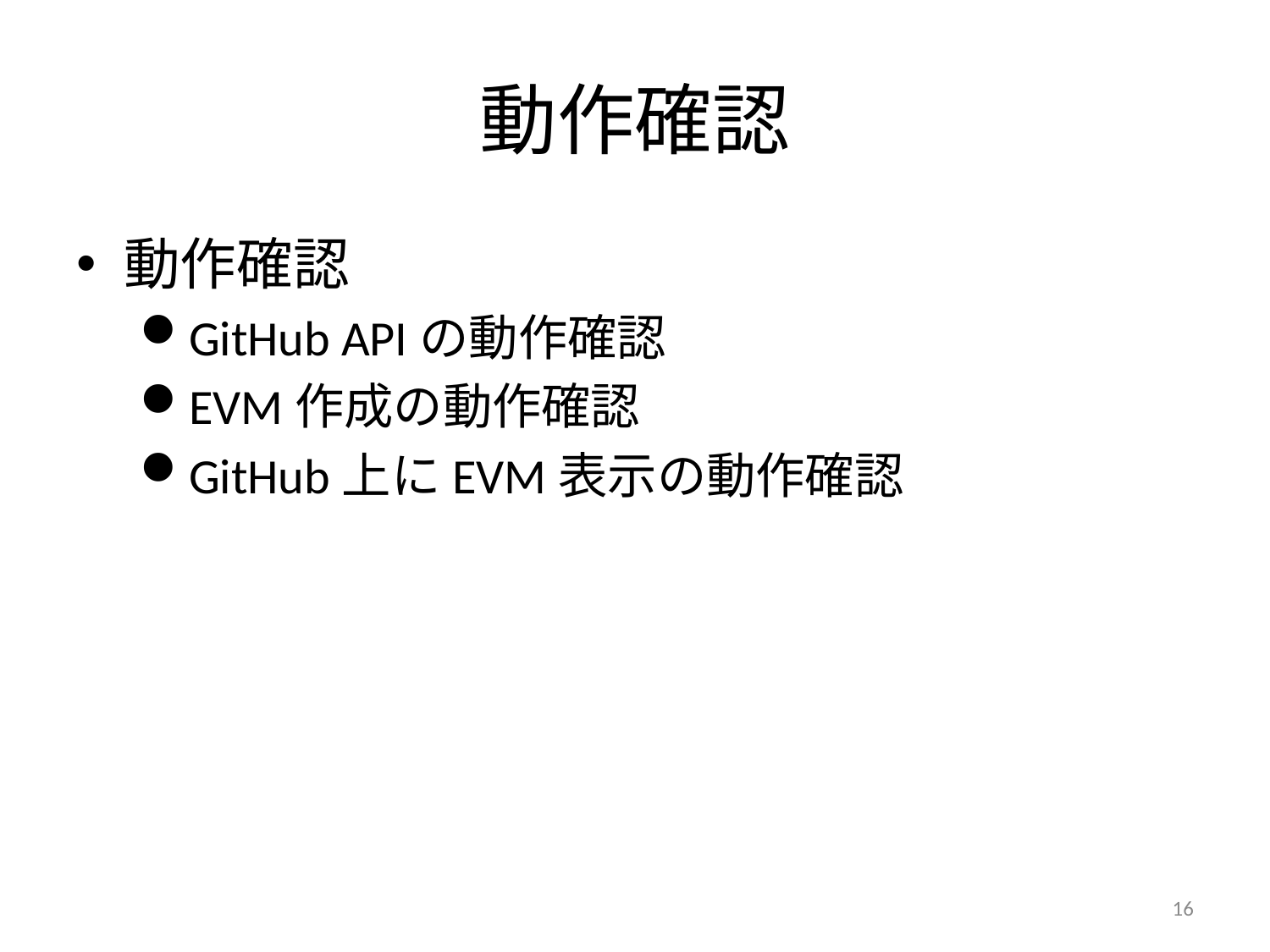

# 動作確認
動作確認
GitHub APIの動作確認
EVM作成の動作確認
GitHub上にEVM表示の動作確認

16